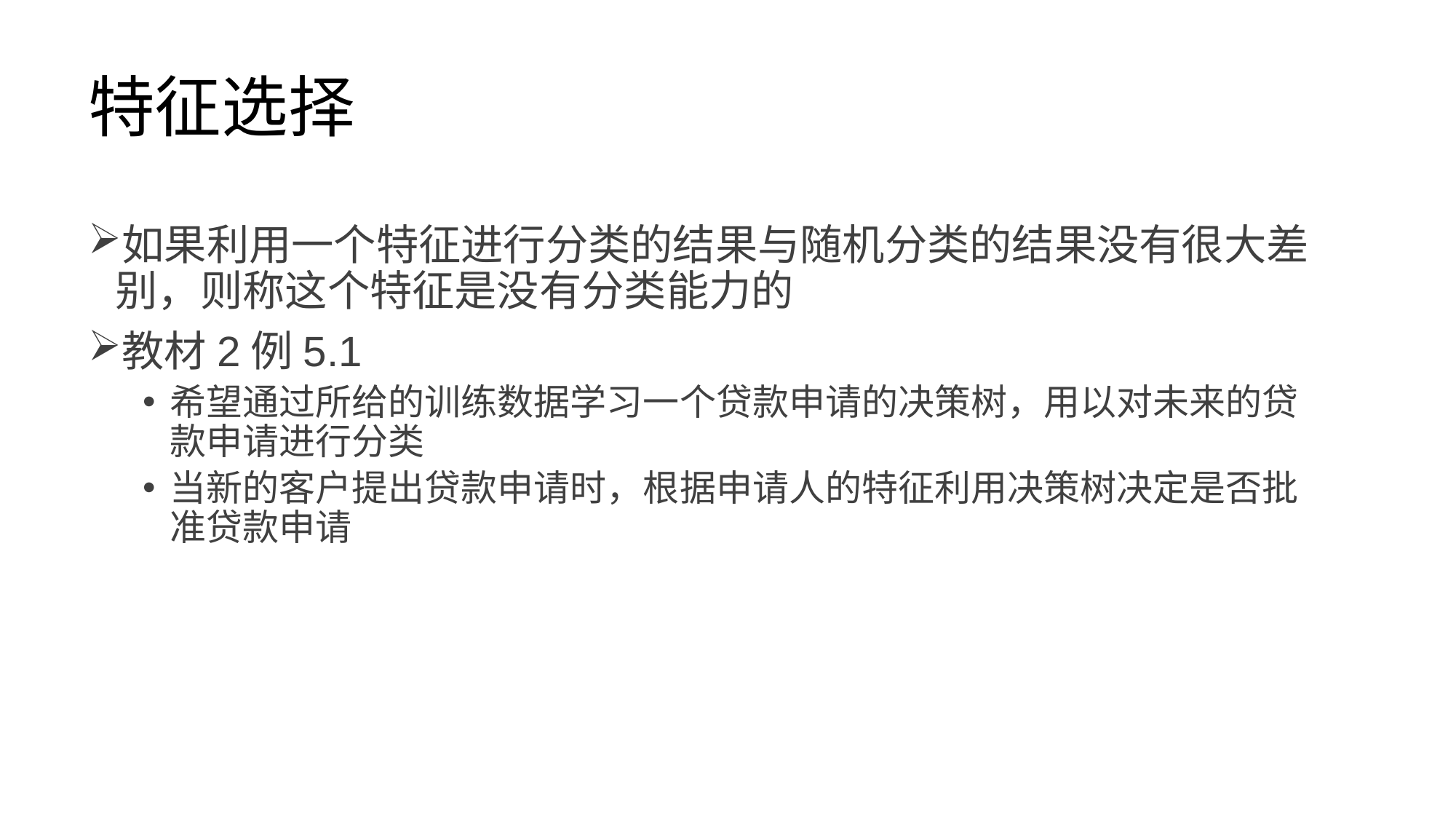

# 特征选择
如果利用一个特征进行分类的结果与随机分类的结果没有很大差别，则称这个特征是没有分类能力的
教材2例5.1
希望通过所给的训练数据学习一个贷款申请的决策树，用以对未来的贷款申请进行分类
当新的客户提出贷款申请时，根据申请人的特征利用决策树决定是否批准贷款申请